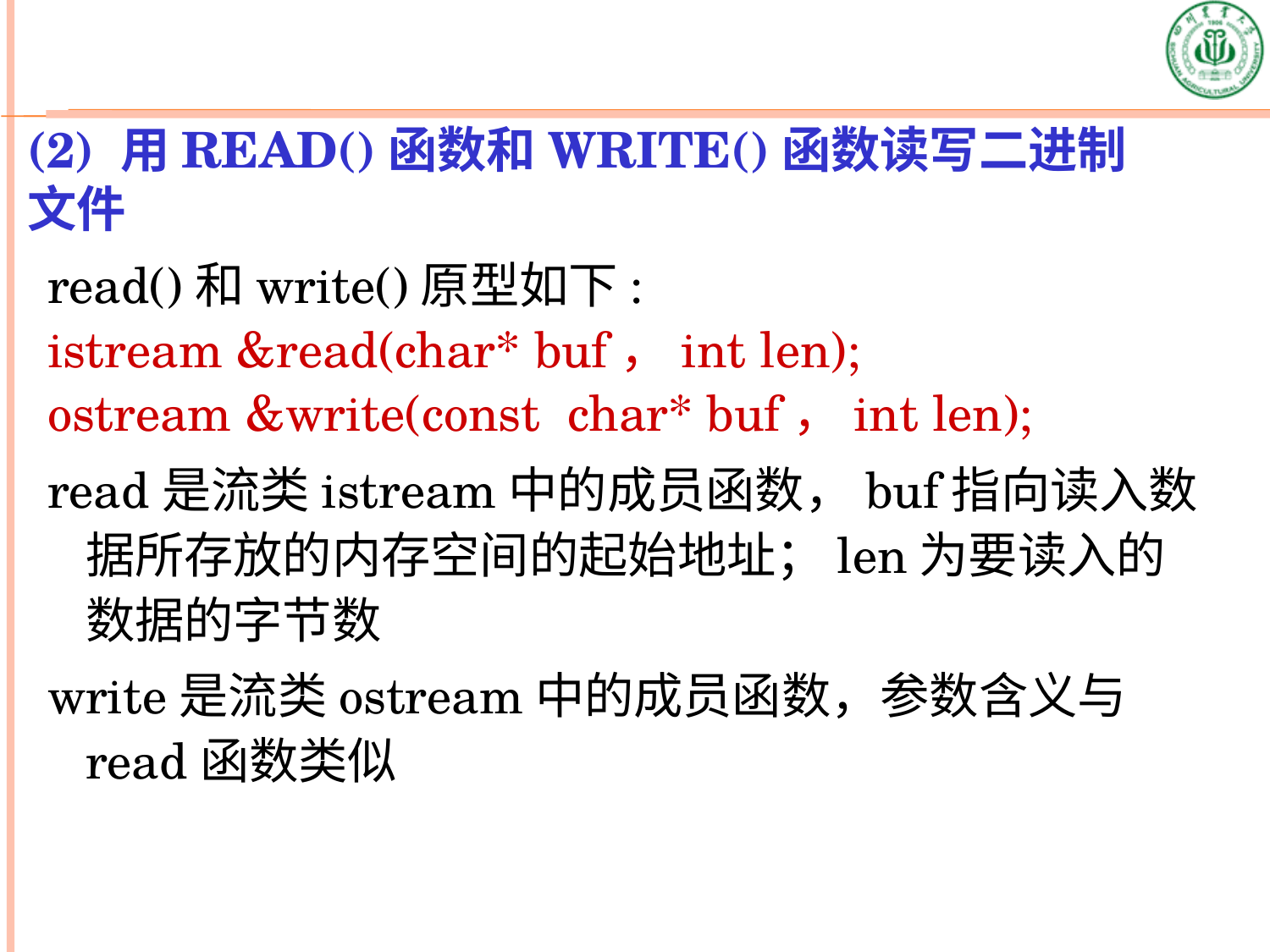

# (2) 用read()函数和write()函数读写二进制文件
read()和write()原型如下:
istream &read(char* buf，int len);
ostream &write(const  char* buf，int len);
read是流类istream中的成员函数，buf指向读入数据所存放的内存空间的起始地址；len为要读入的数据的字节数
write是流类ostream中的成员函数，参数含义与read函数类似